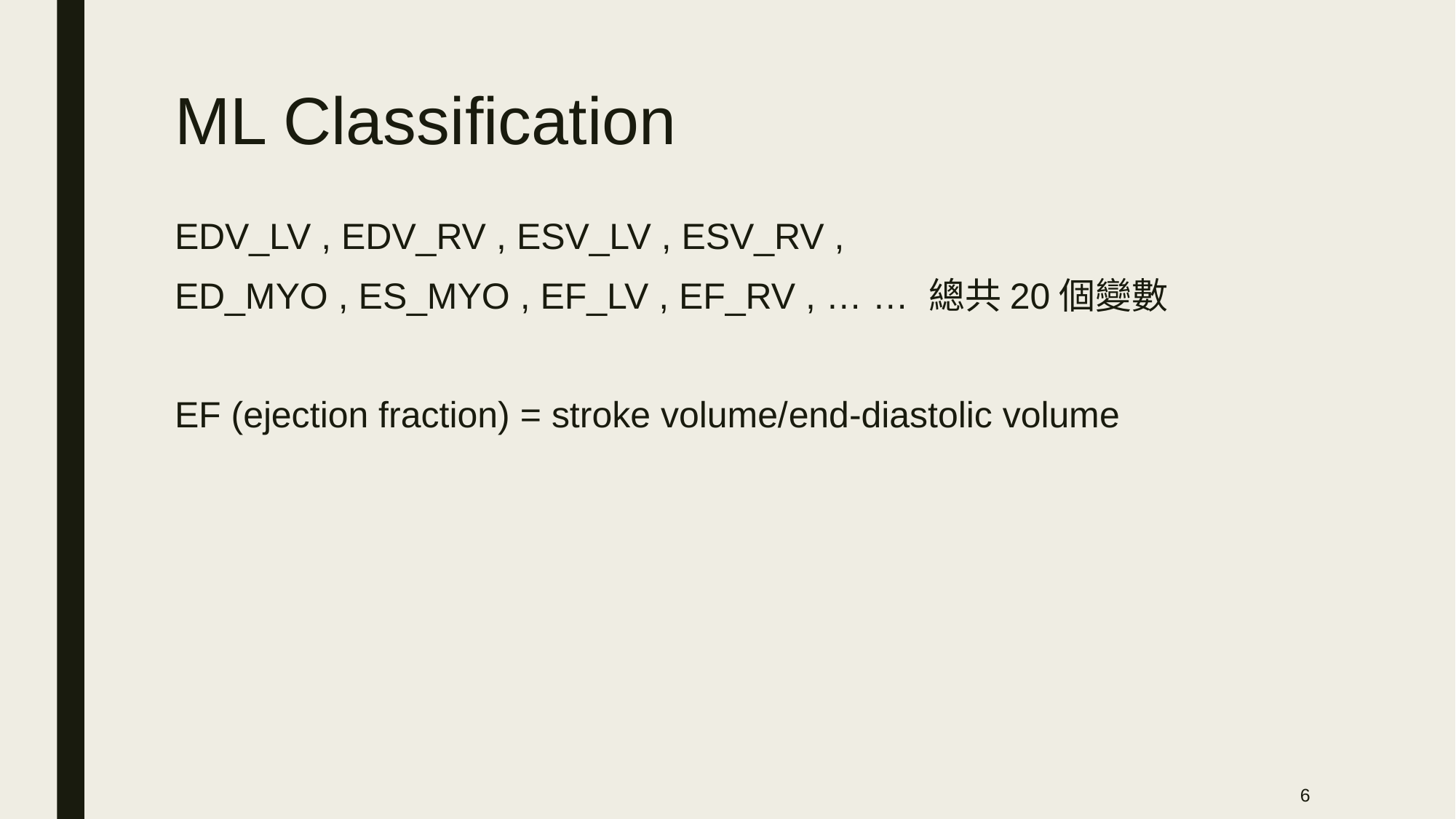

# ML Classification
EDV_LV , EDV_RV , ESV_LV , ESV_RV ,
ED_MYO , ES_MYO , EF_LV , EF_RV , … … 總共20個變數

EF (ejection fraction) = stroke volume/end-diastolic volume
6